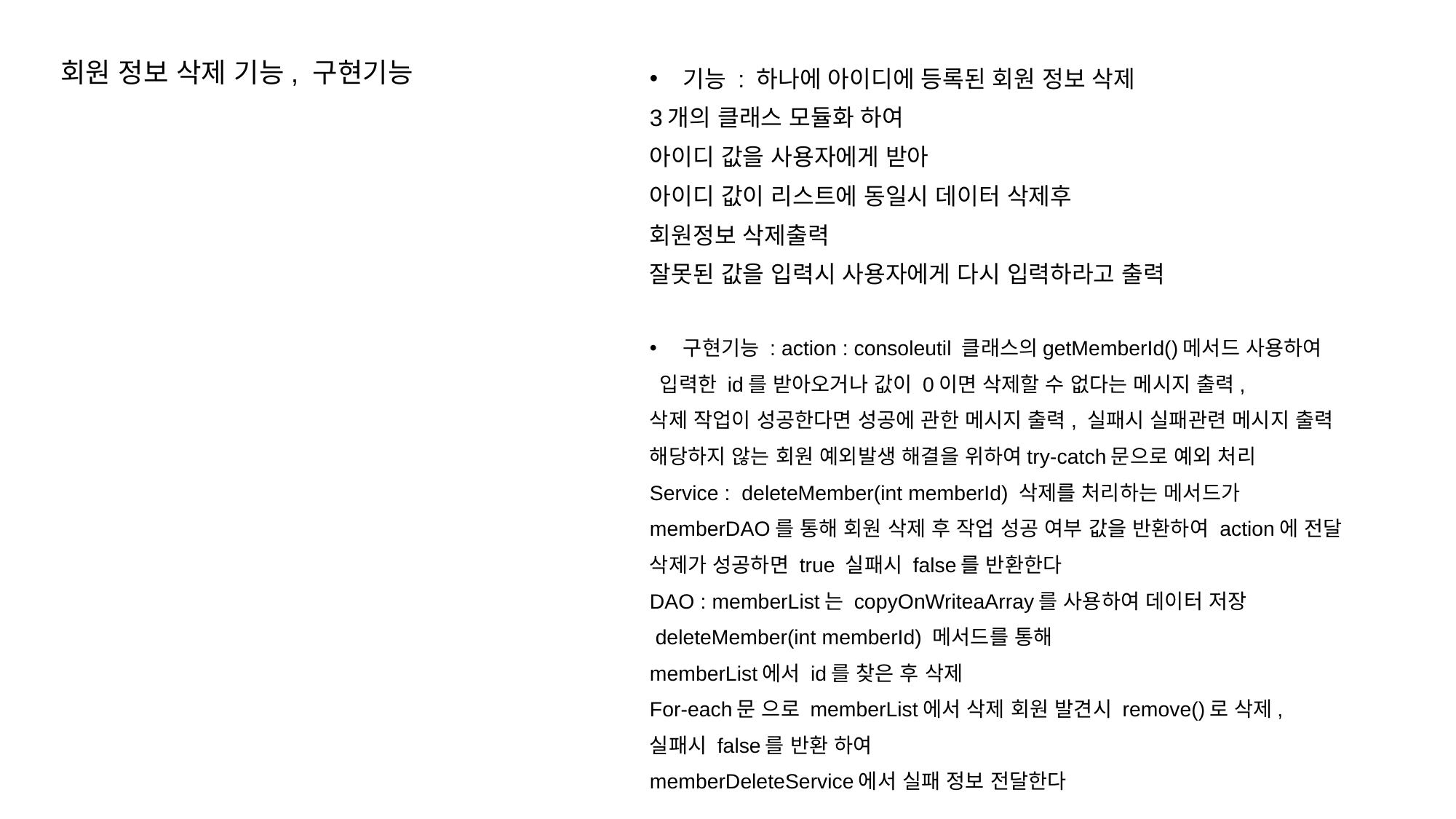

기능 : 하나에 아이디에 등록된 회원 정보 삭제
3개의 클래스 모듈화 하여
아이디 값을 사용자에게 받아
아이디 값이 리스트에 동일시 데이터 삭제후
회원정보 삭제출력
잘못된 값을 입력시 사용자에게 다시 입력하라고 출력

구현기능 : action : consoleutil 클래스의getMemberId()메서드 사용하여
 입력한 id를 받아오거나 값이 0이면 삭제할 수 없다는 메시지 출력,
삭제 작업이 성공한다면 성공에 관한 메시지 출력, 실패시 실패관련 메시지 출력
해당하지 않는 회원 예외발생 해결을 위하여try-catch문으로 예외 처리
Service :  deleteMember(int memberId) 삭제를 처리하는 메서드가
memberDAO를 통해 회원 삭제 후 작업 성공 여부 값을 반환하여 action에 전달
삭제가 성공하면 true 실패시 false를 반환한다
DAO : memberList는 copyOnWriteaArray를 사용하여 데이터 저장
 deleteMember(int memberId) 메서드를 통해
memberList에서 id를 찾은 후 삭제
For-each문 으로 memberList에서 삭제 회원 발견시 remove()로 삭제,
실패시 false를 반환 하여
memberDeleteService에서 실패 정보 전달한다

회원 정보 삭제 기능, 구현기능